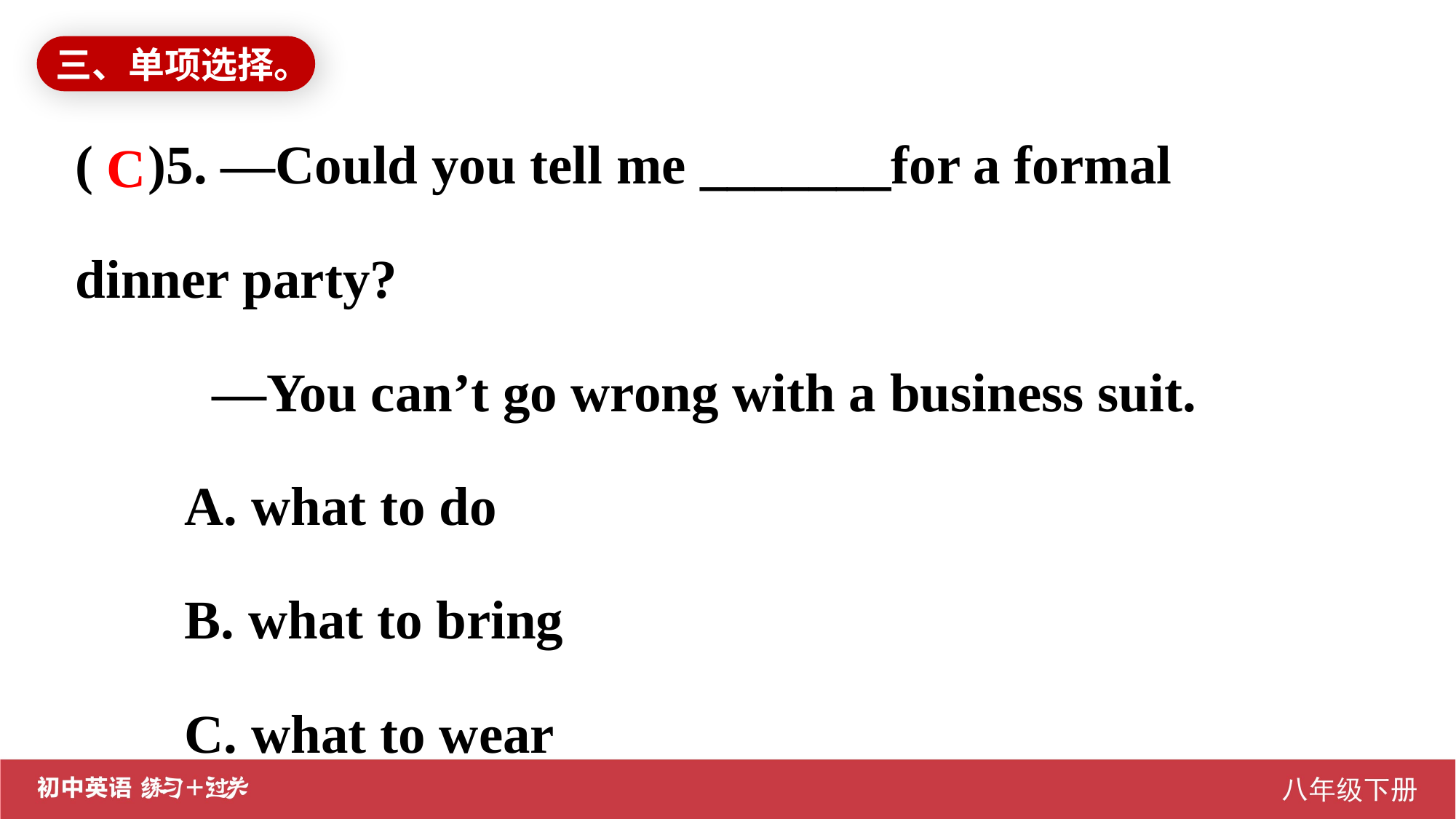

三、单项选择。
(    )5. —Could you tell me _______for a formal dinner party?
          —You can’t go wrong with a business suit.
	A. what to do
        B. what to bring
        C. what to wear
C